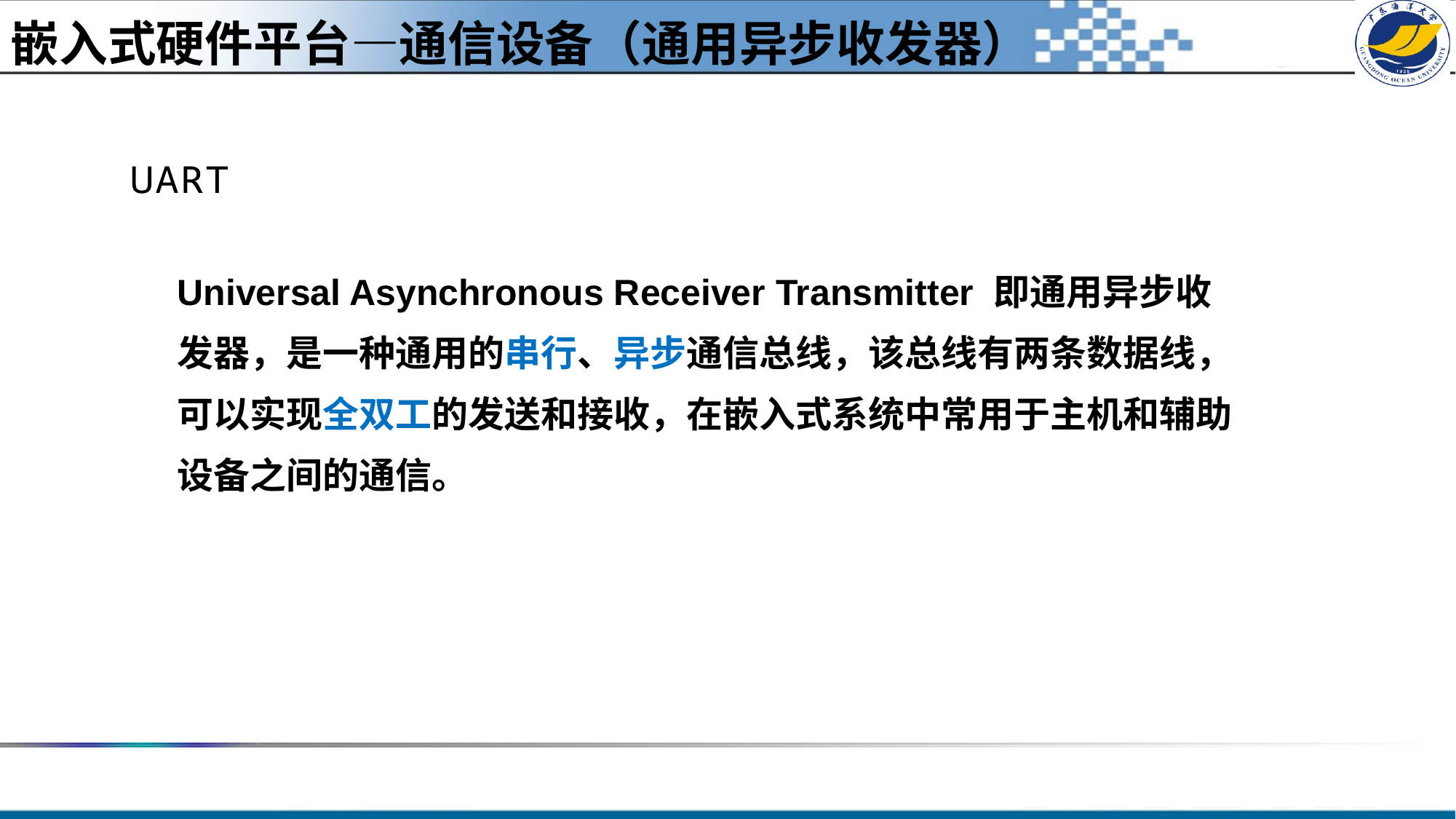

嵌入式硬件平台—通信设备（通用异步收发器）
UART
Universal Asynchronous Receiver Transmitter 即通用异步收发器，是一种通用的串行、异步通信总线，该总线有两条数据线，可以实现全双工的发送和接收，在嵌入式系统中常用于主机和辅助设备之间的通信。

91